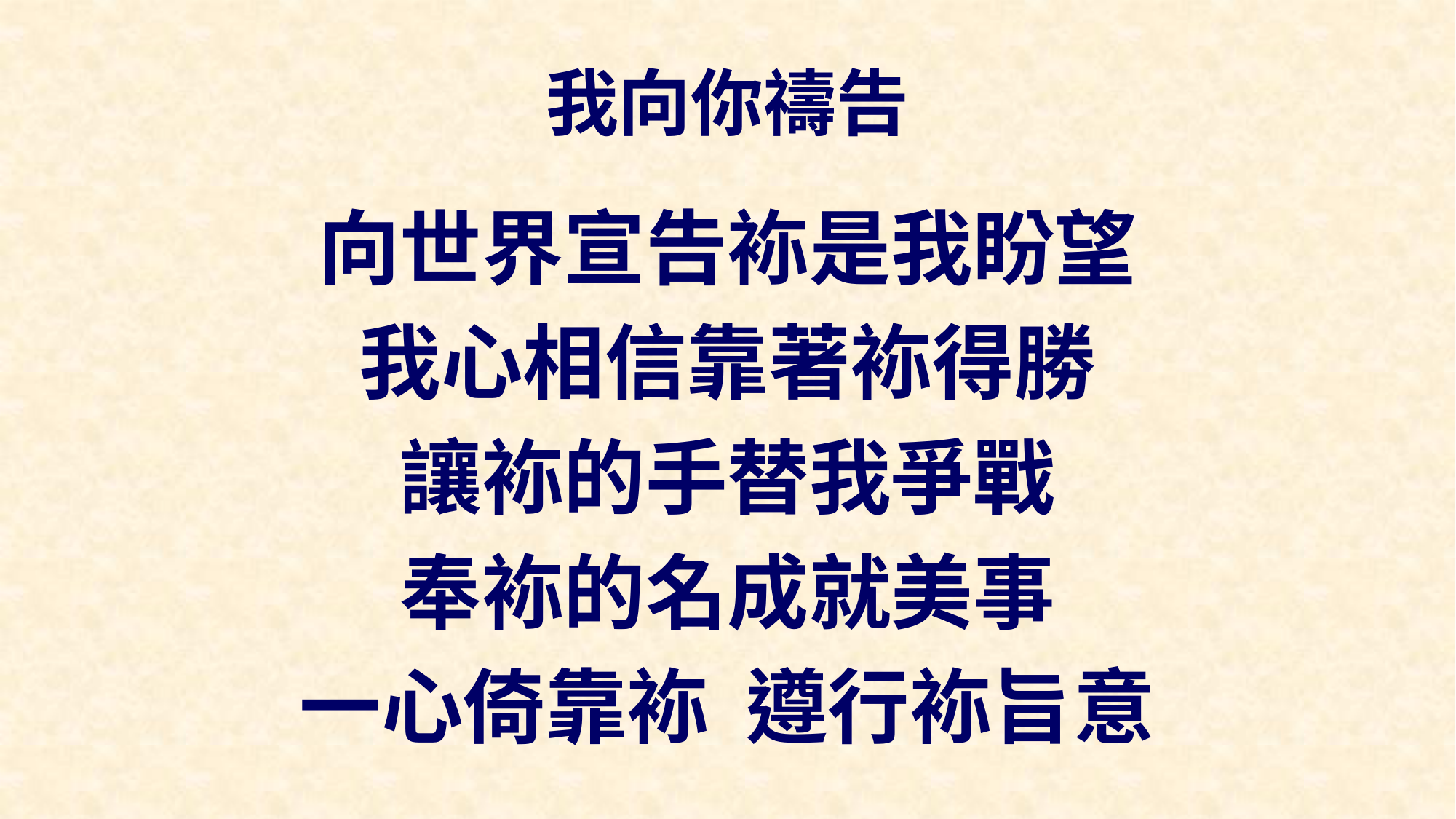

# 我向你禱告
向世界宣告袮是我盼望
我心相信靠著袮得勝
讓袮的手替我爭戰
奉袮的名成就美事
一心倚靠袮  遵行袮旨意